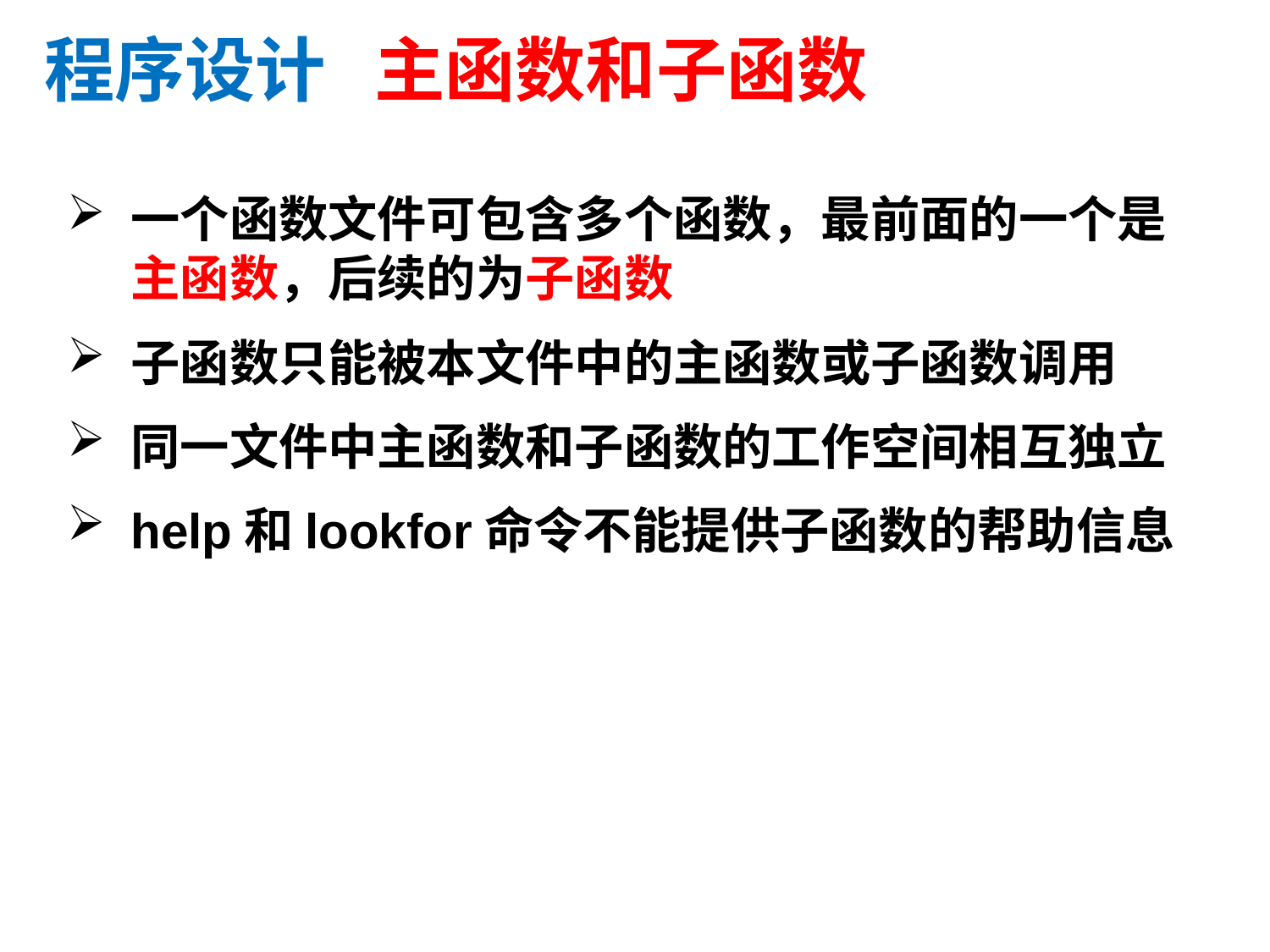

程序设计   主函数和子函数
一个函数文件可包含多个函数，最前面的一个是主函数，后续的为子函数
子函数只能被本文件中的主函数或子函数调用
同一文件中主函数和子函数的工作空间相互独立
help和lookfor命令不能提供子函数的帮助信息